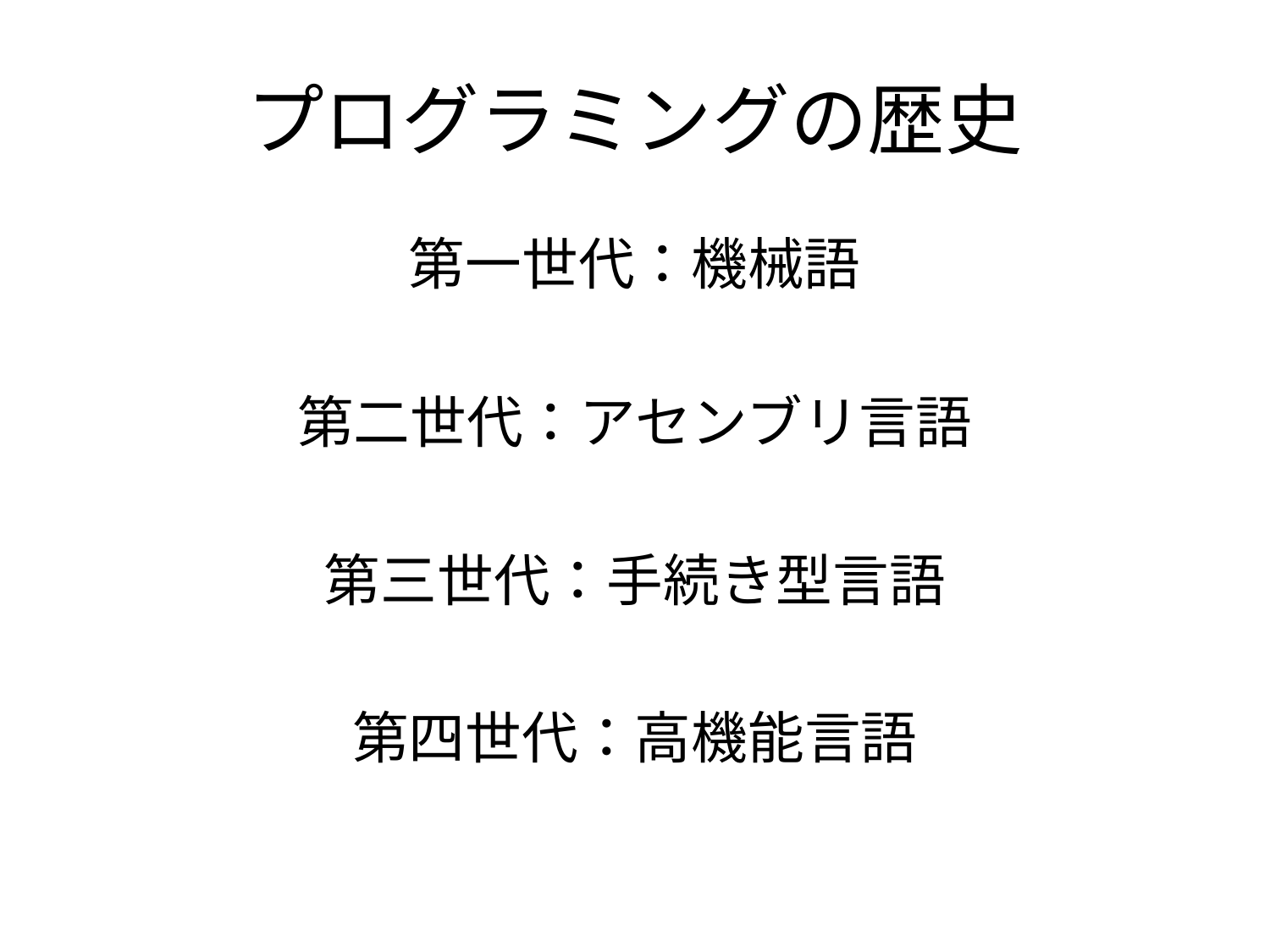

# プログラミングの歴史
第一世代：機械語

第二世代：アセンブリ言語

第三世代：手続き型言語

第四世代：高機能言語